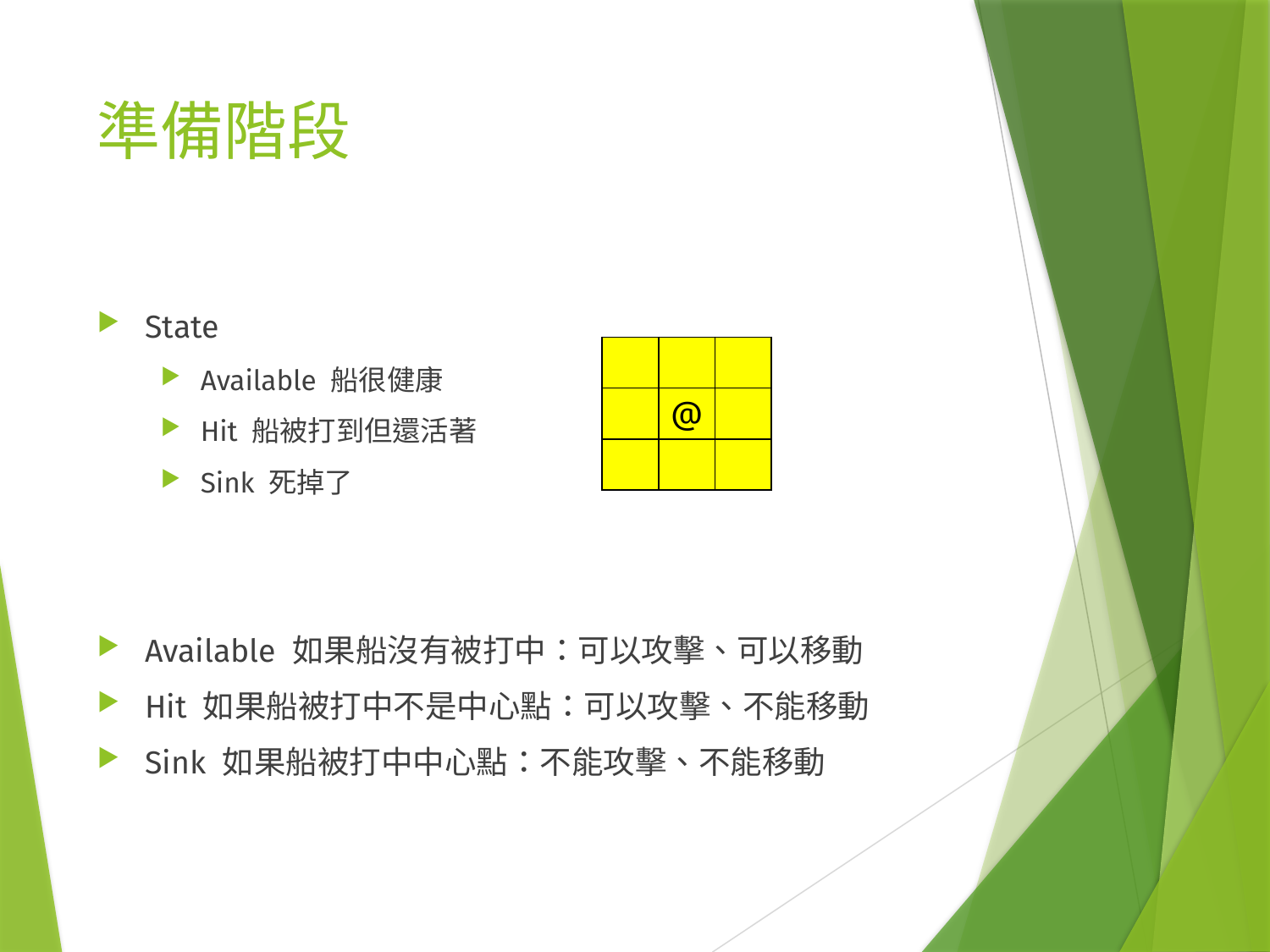

# 準備階段
State
Available 船很健康
Hit 船被打到但還活著
Sink 死掉了

Available 如果船沒有被打中：可以攻擊、可以移動
Hit 如果船被打中不是中心點：可以攻擊、不能移動
Sink 如果船被打中中心點：不能攻擊、不能移動

|  |  |  |
| --- | --- | --- |
|  | @ |  |
|  |  |  |